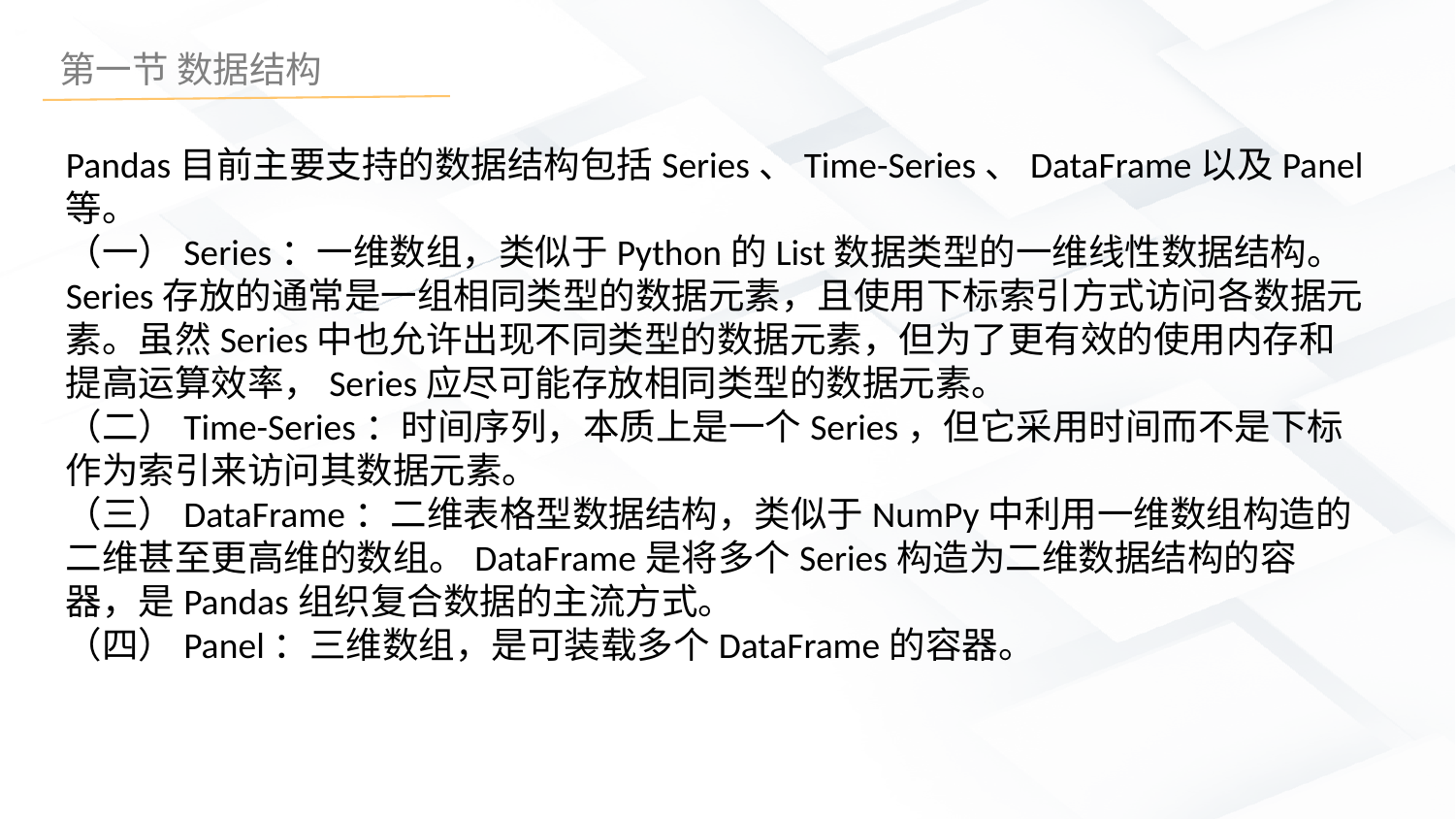

Pandas目前主要支持的数据结构包括Series、Time-Series、DataFrame以及Panel等。
（一）Series：一维数组，类似于Python的List数据类型的一维线性数据结构。Series存放的通常是一组相同类型的数据元素，且使用下标索引方式访问各数据元素。虽然Series中也允许出现不同类型的数据元素，但为了更有效的使用内存和提高运算效率，Series应尽可能存放相同类型的数据元素。
（二）Time-Series：时间序列，本质上是一个Series，但它采用时间而不是下标作为索引来访问其数据元素。
（三）DataFrame：二维表格型数据结构，类似于NumPy中利用一维数组构造的二维甚至更高维的数组。DataFrame是将多个Series构造为二维数据结构的容器，是Pandas组织复合数据的主流方式。
（四）Panel：三维数组，是可装载多个DataFrame的容器。